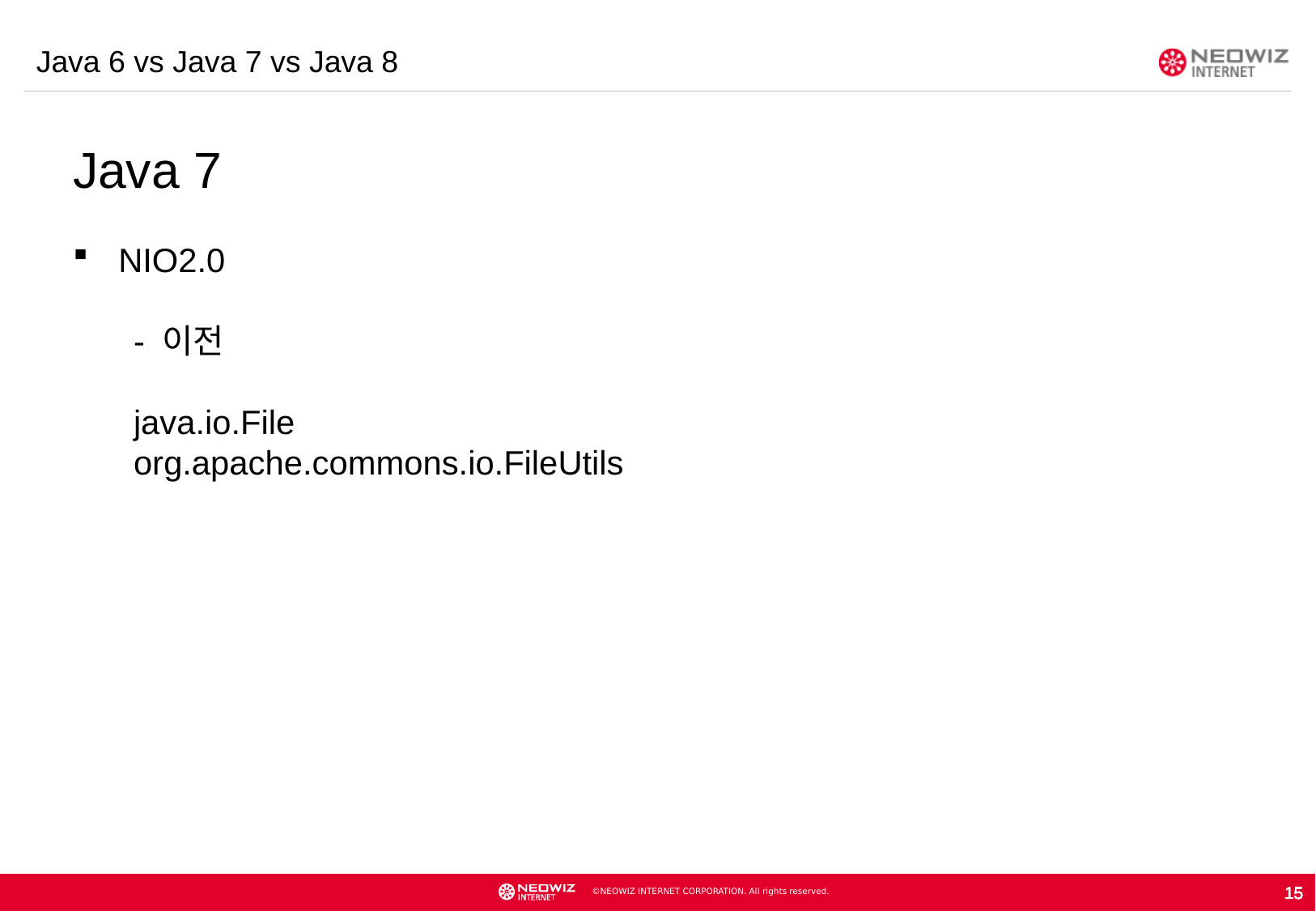

Java 6 vs Java 7 vs Java 8

Java 7

NIO2.0

- 이전

java.io.File
org.apache.commons.io.FileUtils

15
15
15
15
15
15
15
15
15